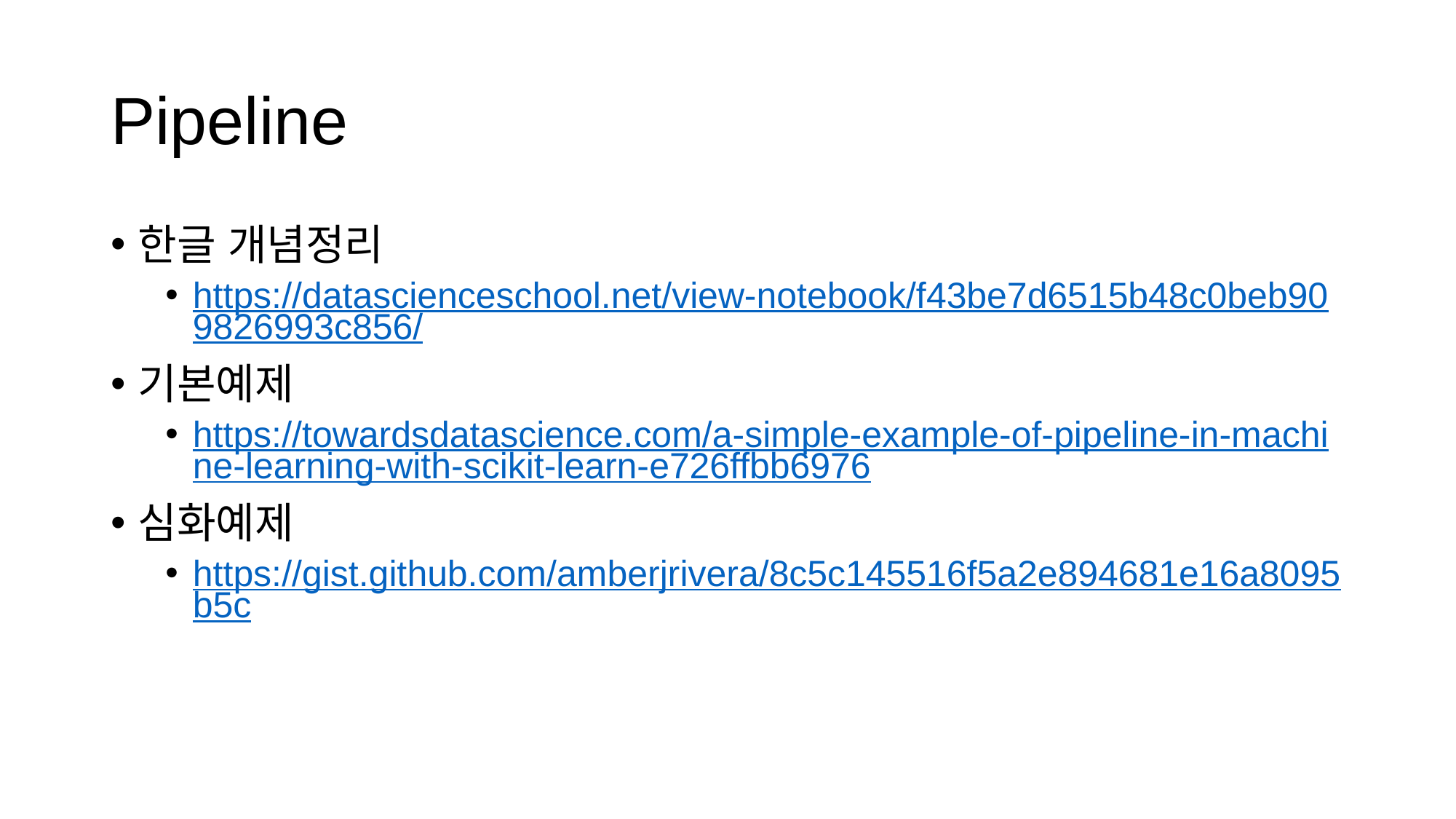

# Pipeline
한글 개념정리
https://datascienceschool.net/view-notebook/f43be7d6515b48c0beb909826993c856/
기본예제
https://towardsdatascience.com/a-simple-example-of-pipeline-in-machine-learning-with-scikit-learn-e726ffbb6976
심화예제
https://gist.github.com/amberjrivera/8c5c145516f5a2e894681e16a8095b5c